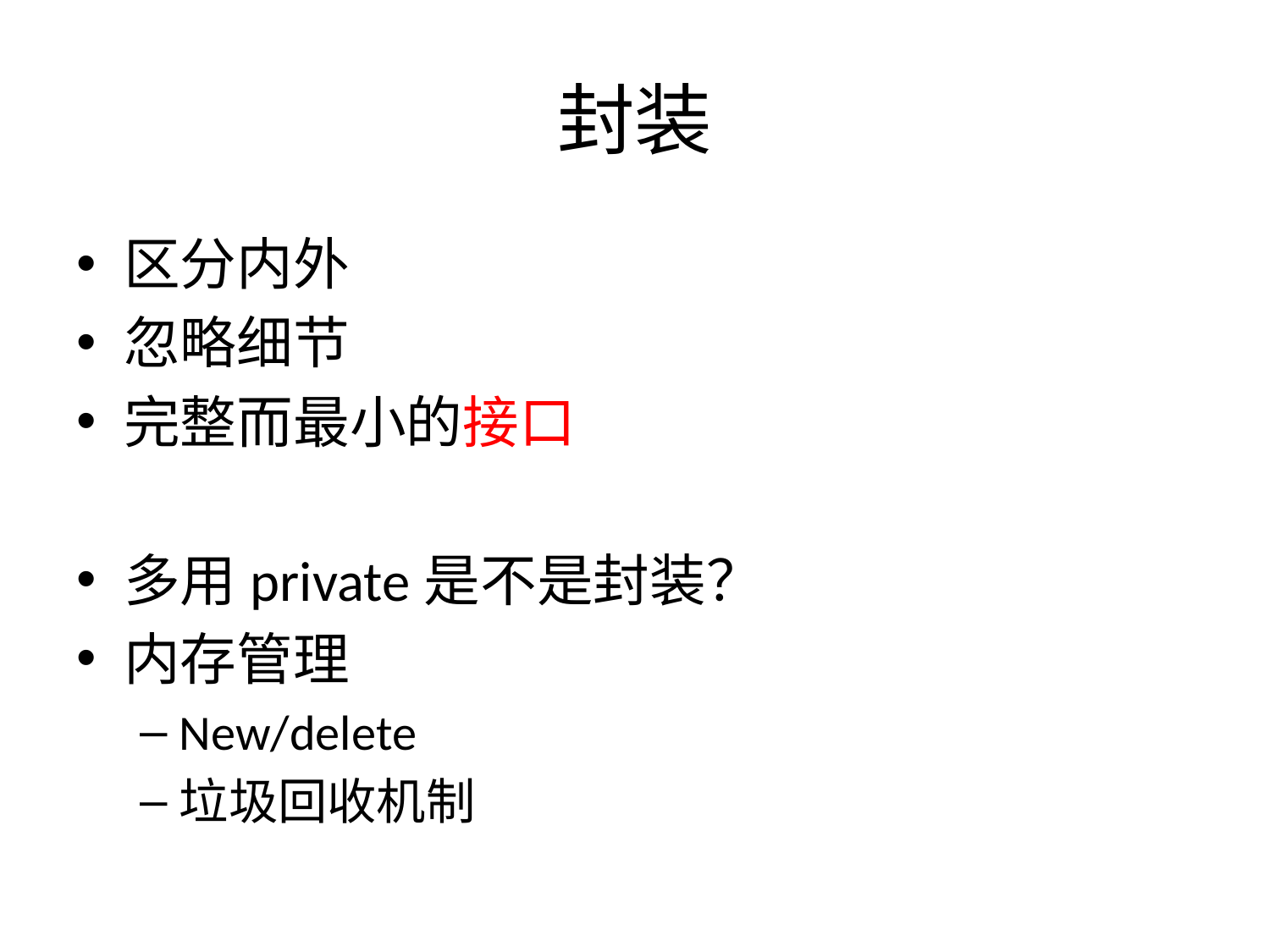

# 封装
区分内外
忽略细节
完整而最小的接口

多用private是不是封装？
内存管理
New/delete
垃圾回收机制